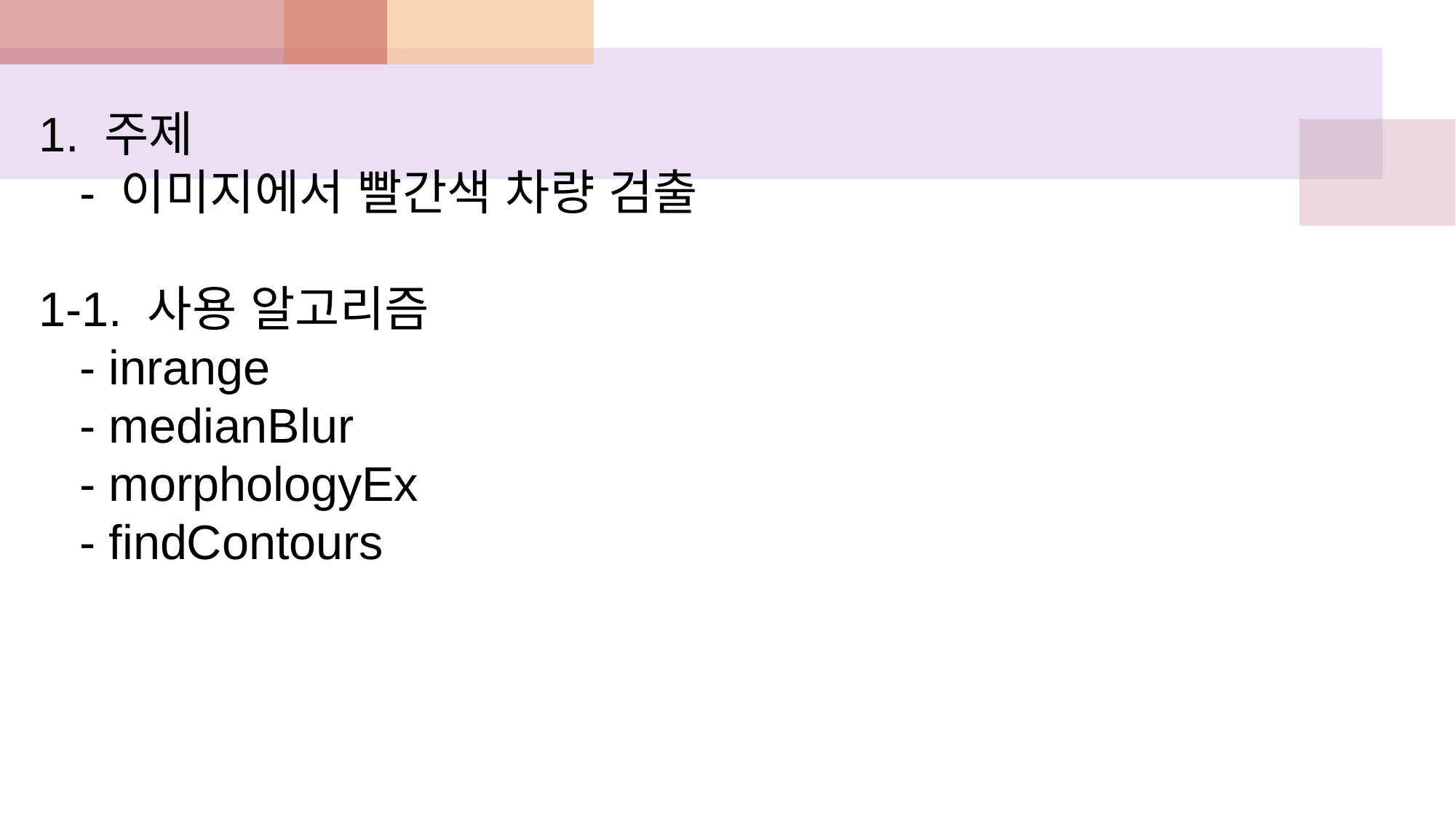

1. 주제
   - 이미지에서 빨간색 차량 검출

1-1. 사용 알고리즘
   - inrange
   - medianBlur
   - morphologyEx
   - findContours